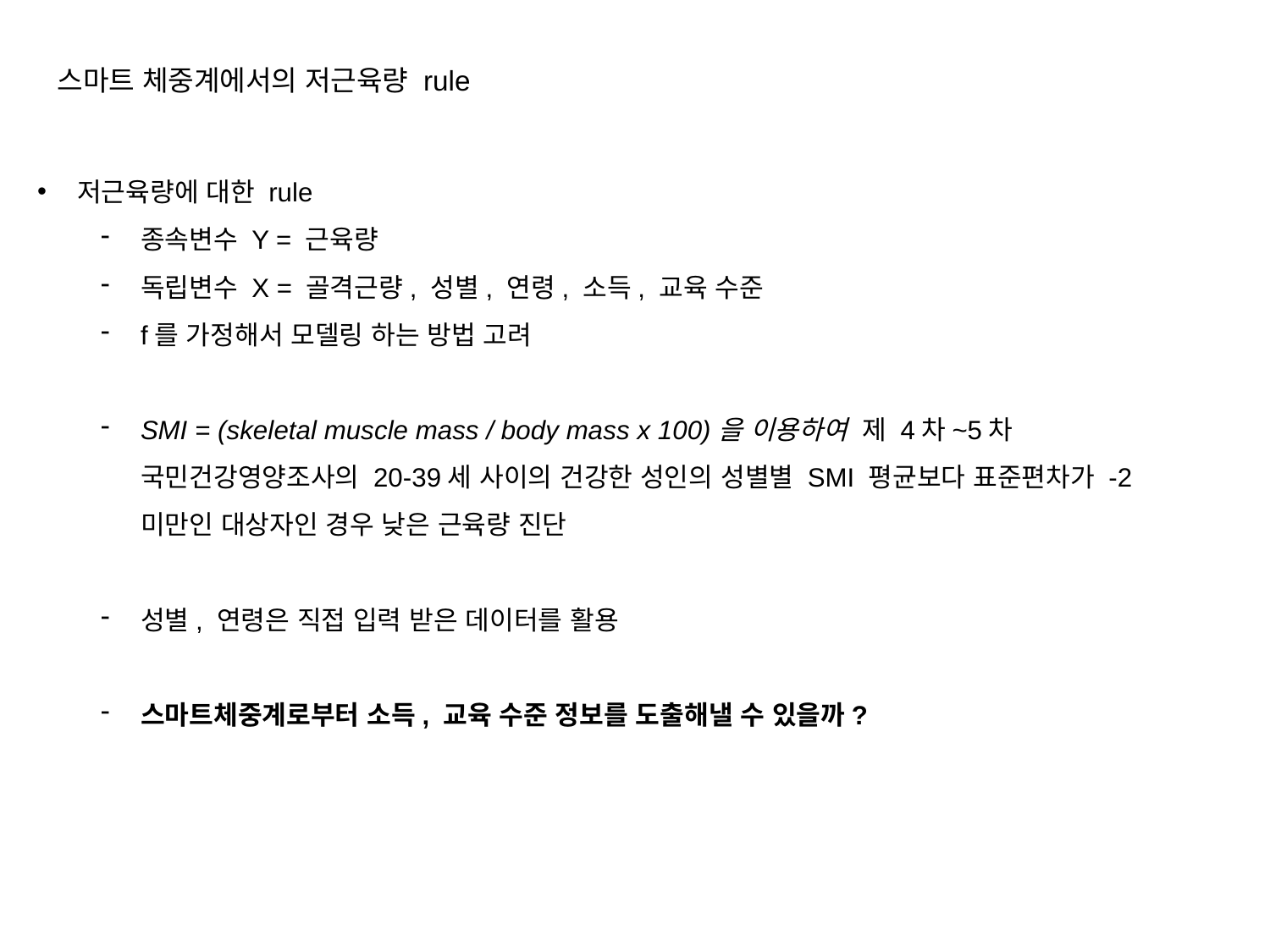

스마트 체중계에서의 저근육량 rule
저근육량에 대한 rule
종속변수 Y = 근육량
독립변수 X = 골격근량, 성별, 연령, 소득, 교육 수준
f를 가정해서 모델링 하는 방법 고려

SMI = (skeletal muscle mass / body mass x 100)을 이용하여  제 4차~5차 국민건강영양조사의 20-39세 사이의 건강한 성인의 성별별 SMI 평균보다 표준편차가 -2 미만인 대상자인 경우 낮은 근육량 진단

성별, 연령은 직접 입력 받은 데이터를 활용

스마트체중계로부터 소득, 교육 수준 정보를 도출해낼 수 있을까?